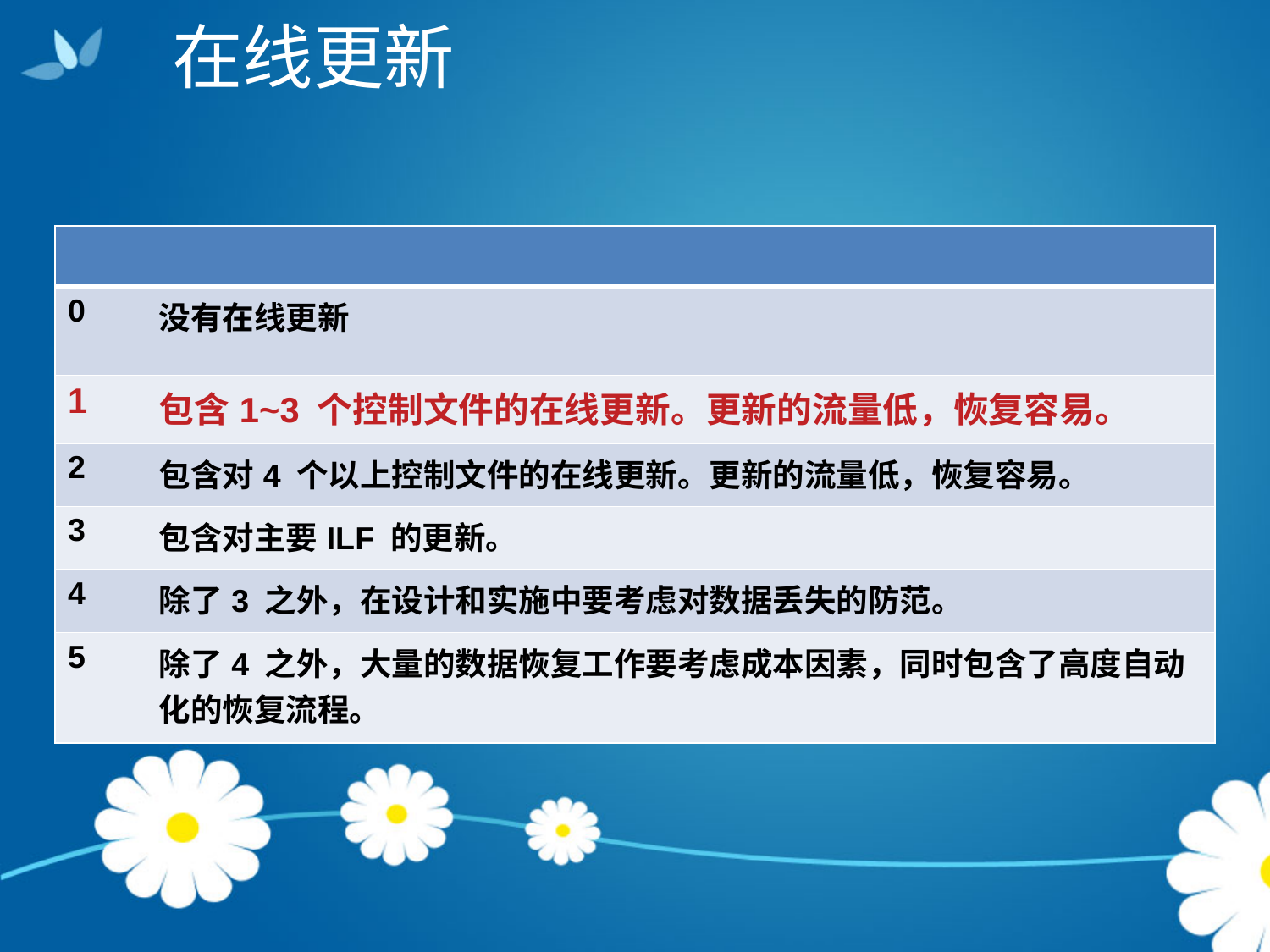

在线更新

|  |  |
| --- | --- |
| 0 | 没有在线更新 |
| 1 | 包含1~3 个控制文件的在线更新。更新的流量低，恢复容易。 |
| 2 | 包含对4 个以上控制文件的在线更新。更新的流量低，恢复容易。 |
| 3 | 包含对主要ILF 的更新。 |
| 4 | 除了3 之外，在设计和实施中要考虑对数据丢失的防范。 |
| 5 | 除了4 之外，大量的数据恢复工作要考虑成本因素，同时包含了高度自动化的恢复流程。 |